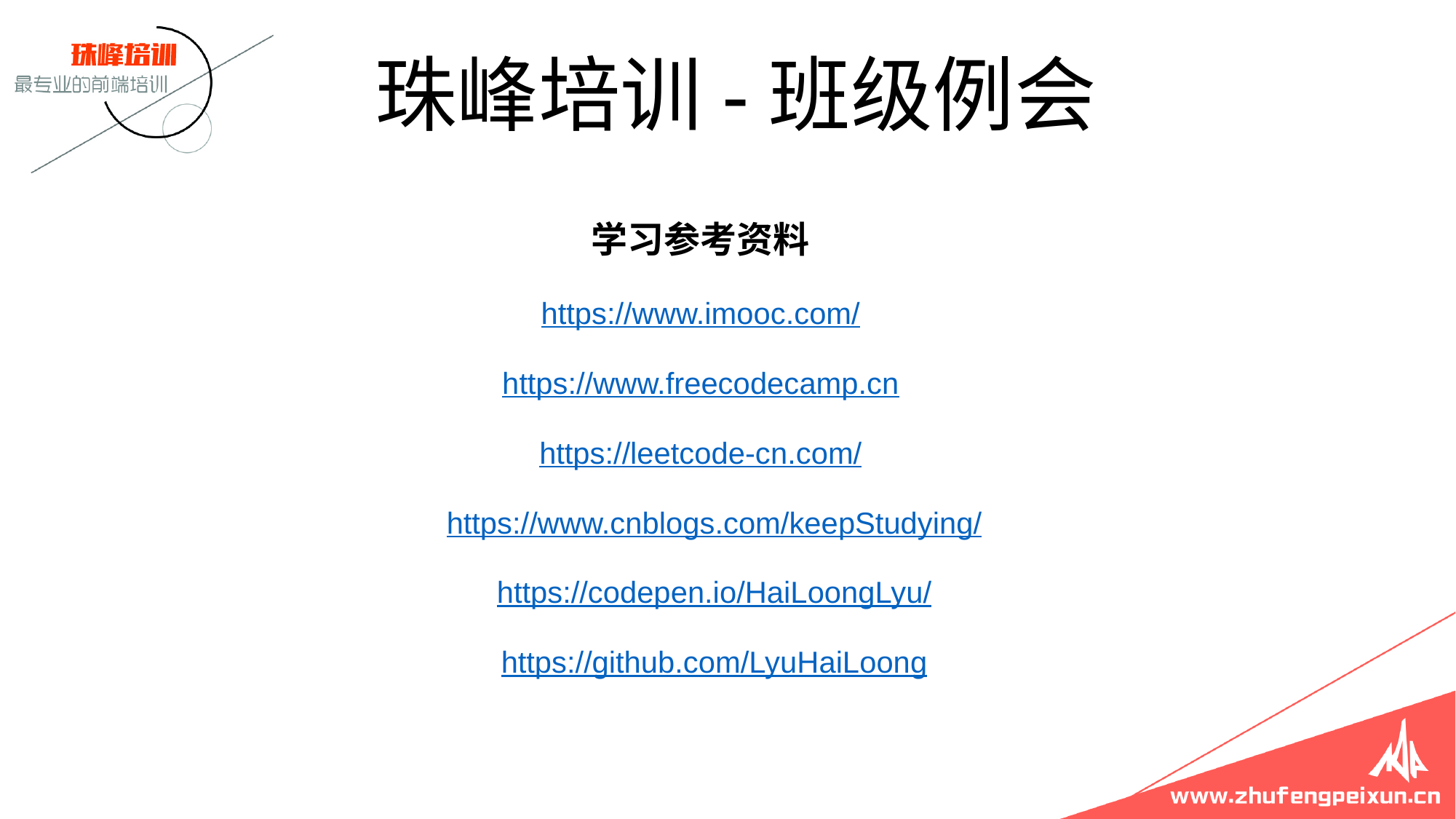

# 珠峰培训-班级例会
学习参考资料
https://www.imooc.com/
https://www.freecodecamp.cn
https://leetcode-cn.com/
https://www.cnblogs.com/keepStudying/
https://codepen.io/HaiLoongLyu/
https://github.com/LyuHaiLoong